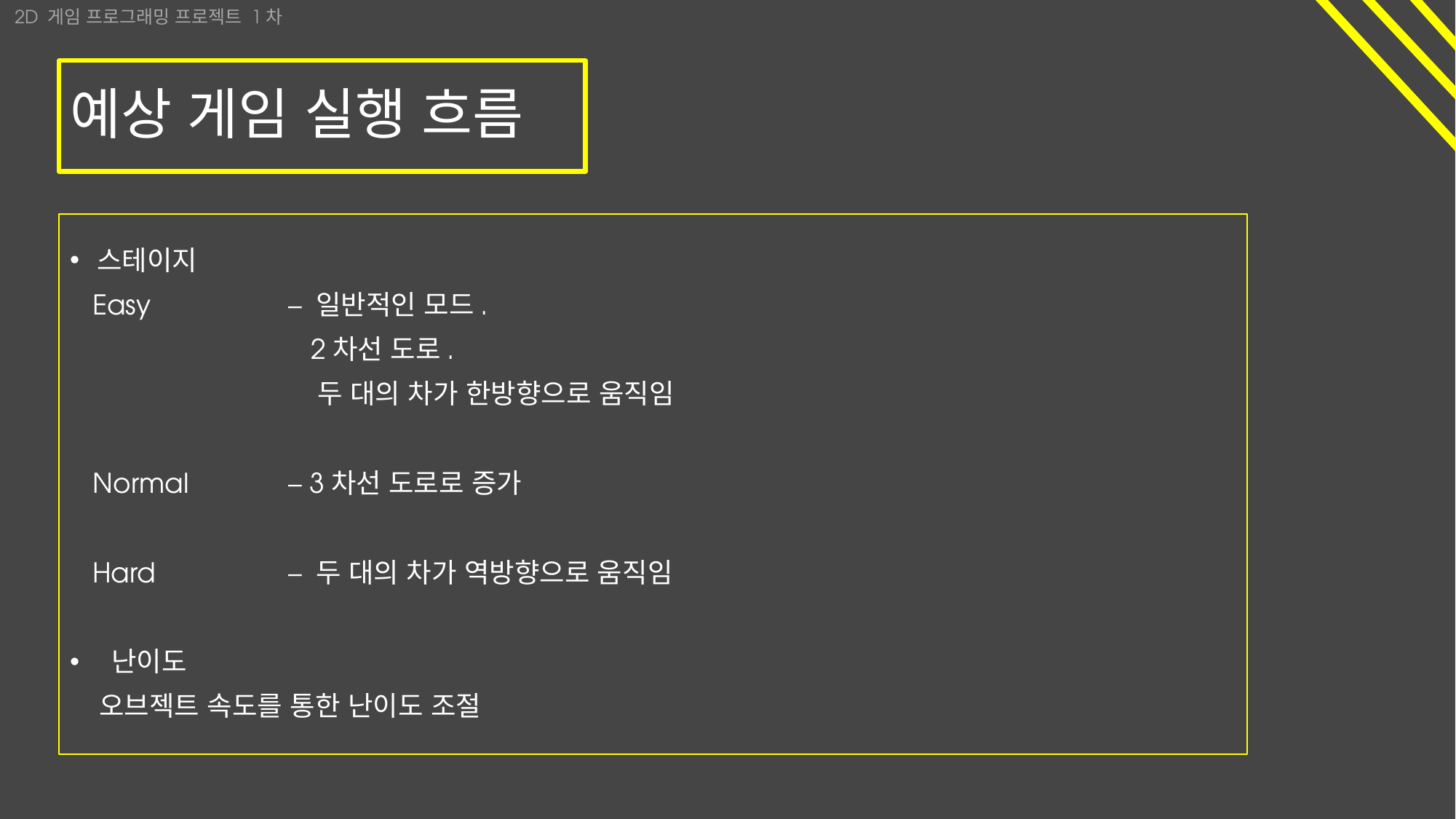

2D 게임 프로그래밍 프로젝트 1차
예상 게임 실행 흐름
스테이지
   Easy		– 일반적인 모드.
	   	   2차선 도로.
	   	   두 대의 차가 한방향으로 움직임

   Normal	– 3차선 도로로 증가

   Hard		– 두 대의 차가 역방향으로 움직임

 난이도
   오브젝트 속도를 통한 난이도 조절